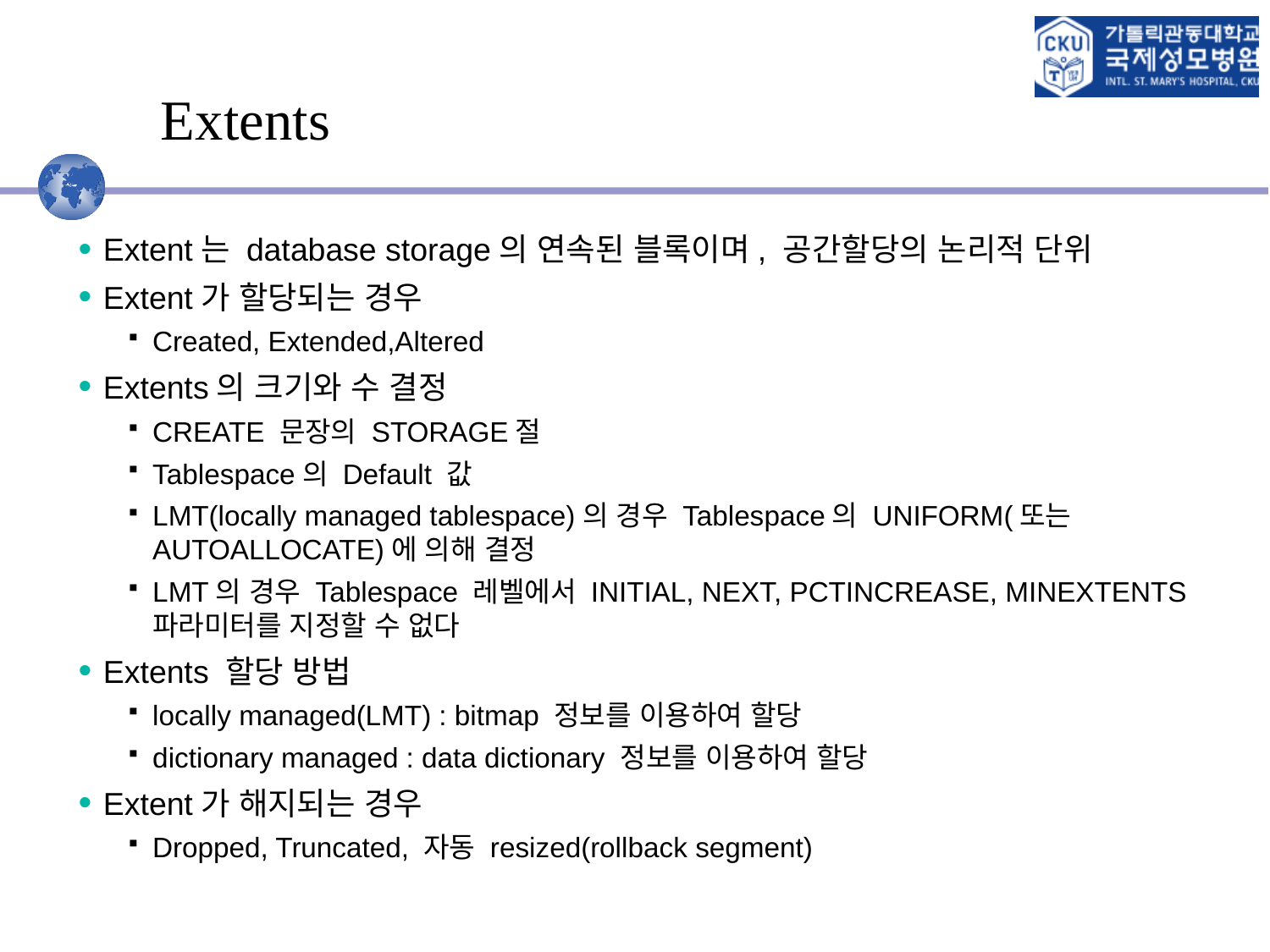

# Extents
Extent는 database storage의 연속된 블록이며, 공간할당의 논리적 단위
Extent가 할당되는 경우
Created, Extended,Altered
Extents의 크기와 수 결정
CREATE 문장의 STORAGE절
Tablespace의 Default 값
LMT(locally managed tablespace)의 경우 Tablespace의 UNIFORM(또는 AUTOALLOCATE)에 의해 결정
LMT의 경우 Tablespace 레벨에서 INITIAL, NEXT, PCTINCREASE, MINEXTENTS 파라미터를 지정할 수 없다
Extents 할당 방법
locally managed(LMT) : bitmap 정보를 이용하여 할당
dictionary managed : data dictionary 정보를 이용하여 할당
Extent가 해지되는 경우
Dropped, Truncated, 자동 resized(rollback segment)